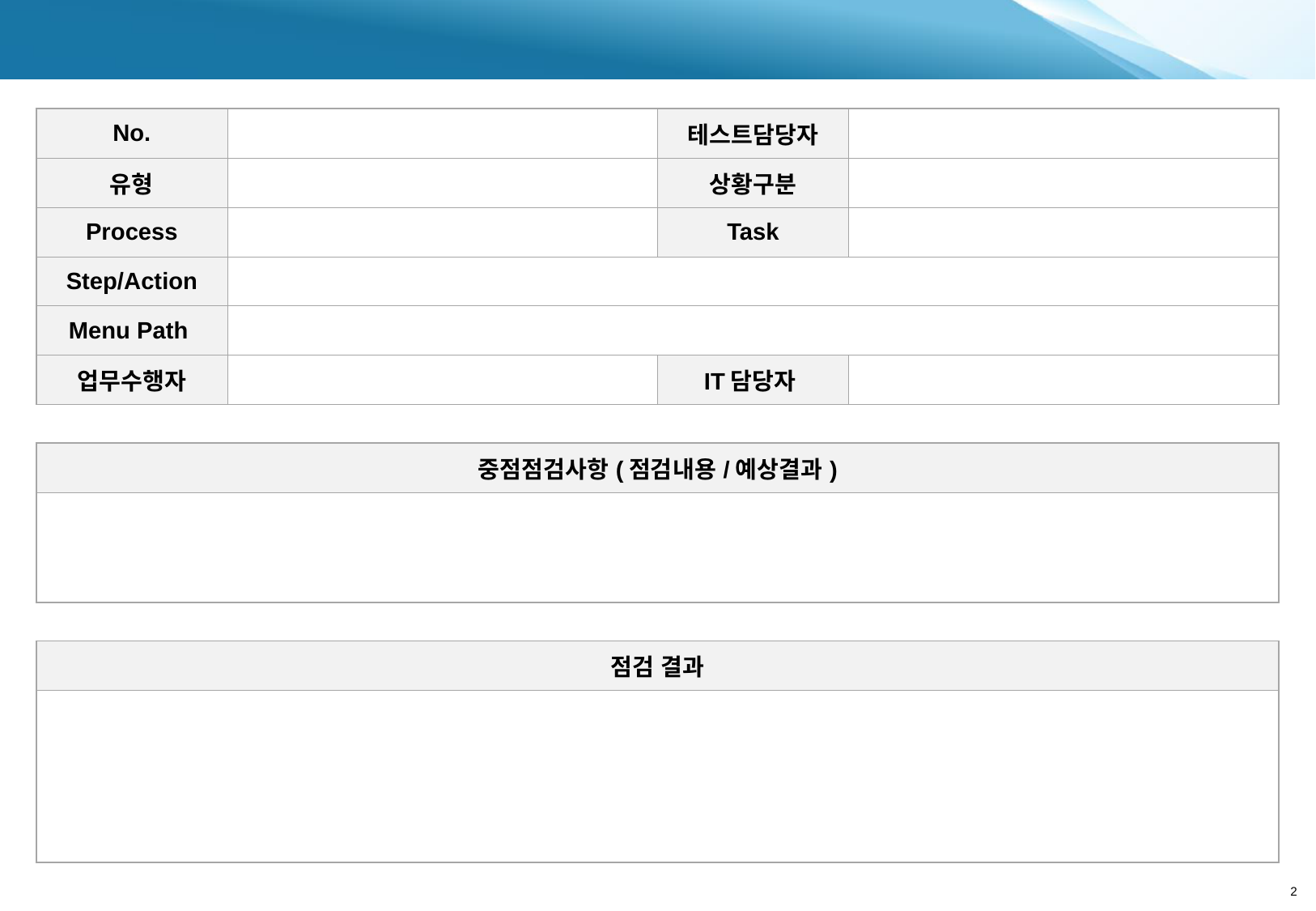

| No. |  | 테스트담당자 |  |
| --- | --- | --- | --- |
| 유형 |  | 상황구분 |  |
| Process |  | Task |  |
| Step/Action |  |  |  |
| Menu Path |  |  |  |
| 업무수행자 |  | IT담당자 |  |
|  |  |  |  |
| 중점점검사항(점검내용/예상결과) |  |  |  |
|  |  |  |  |
|  |  |  |  |
| 점검 결과 |  |  |  |
|  |  |  |  |